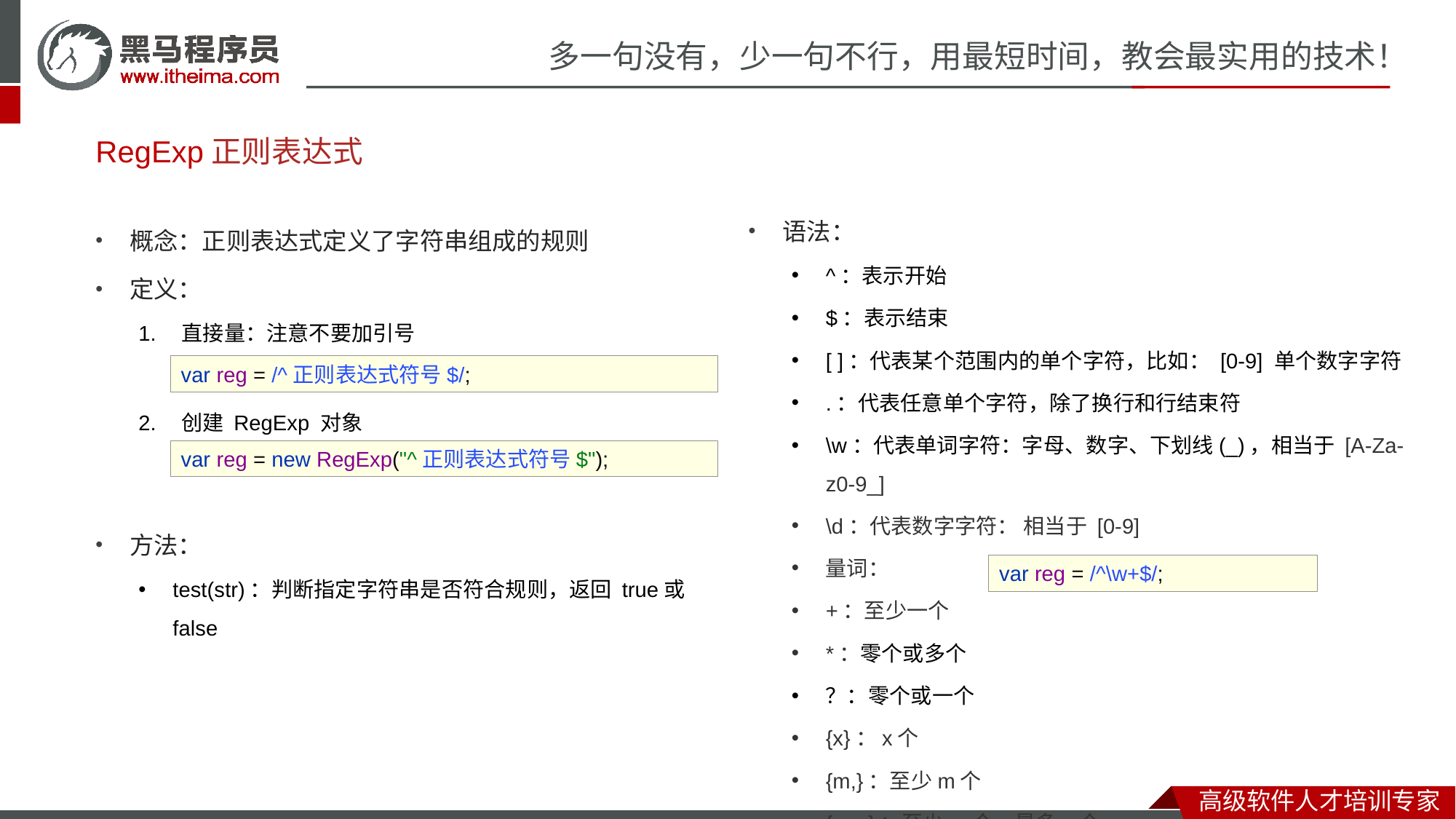

# RegExp正则表达式
语法：
^：表示开始
$：表示结束
[ ]：代表某个范围内的单个字符，比如： [0-9] 单个数字字符
.：代表任意单个字符，除了换行和行结束符
\w：代表单词字符：字母、数字、下划线(_)，相当于 [A-Za-z0-9_]
\d：代表数字字符： 相当于 [0-9]
量词：
+：至少一个
*：零个或多个
？：零个或一个
{x}：x个
{m,}：至少m个
{m,n}：至少m个，最多n个

概念：正则表达式定义了字符串组成的规则
定义：
直接量：注意不要加引号

创建 RegExp 对象
var reg = /^正则表达式符号$/;
var reg = new RegExp("^正则表达式符号$");
方法：
test(str)：判断指定字符串是否符合规则，返回 true或 false
var reg = /^\w+$/;